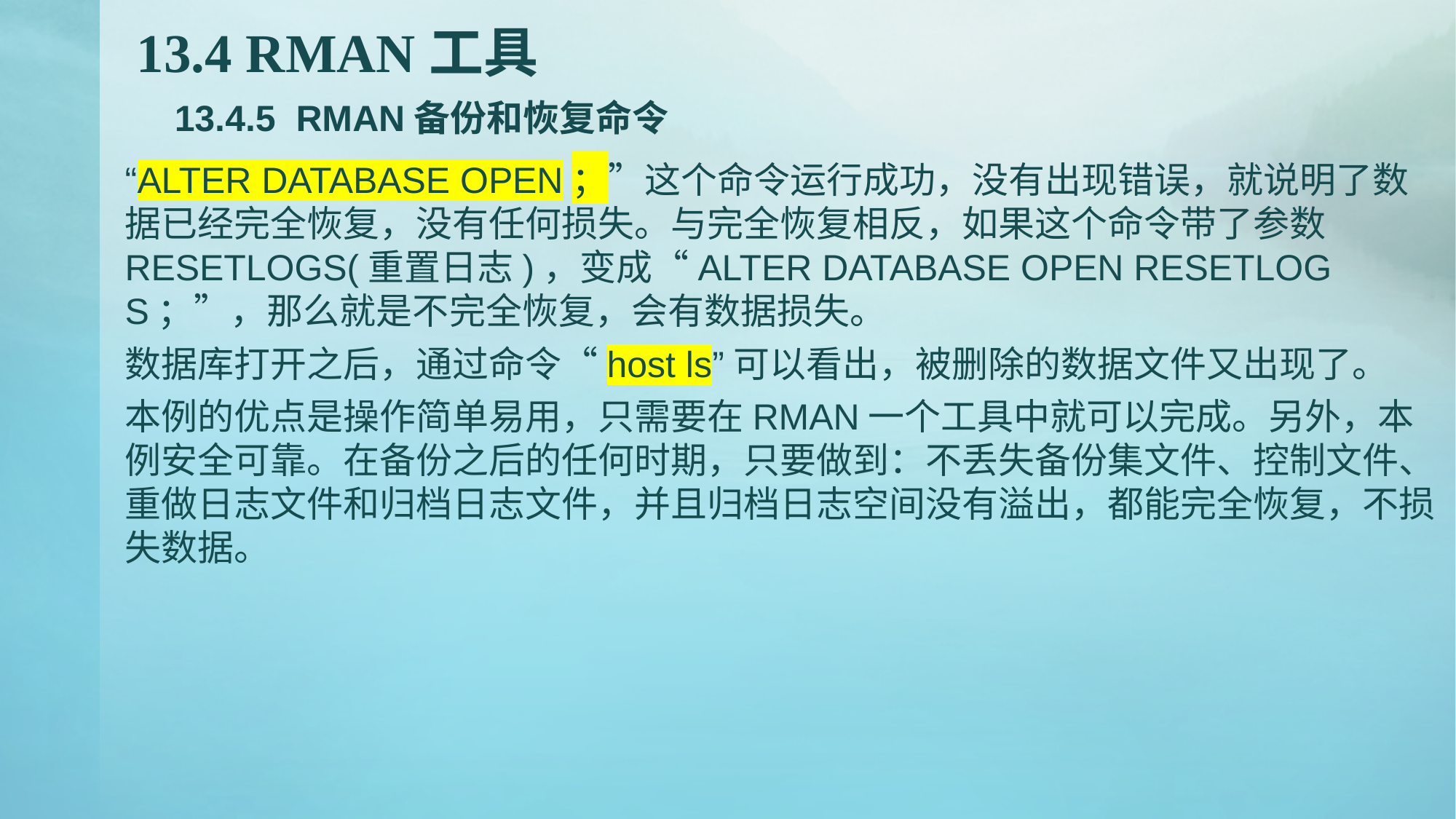

# 13.4 RMAN工具 13.4.5  RMAN备份和恢复命令
“ALTER DATABASE OPEN；”这个命令运行成功，没有出现错误，就说明了数据已经完全恢复，没有任何损失。与完全恢复相反，如果这个命令带了参数RESETLOGS(重置日志)，变成“ALTER DATABASE OPEN RESETLOGS；”，那么就是不完全恢复，会有数据损失。
数据库打开之后，通过命令“host ls”可以看出，被删除的数据文件又出现了。
本例的优点是操作简单易用，只需要在RMAN一个工具中就可以完成。另外，本例安全可靠。在备份之后的任何时期，只要做到：不丢失备份集文件、控制文件、重做日志文件和归档日志文件，并且归档日志空间没有溢出，都能完全恢复，不损失数据。